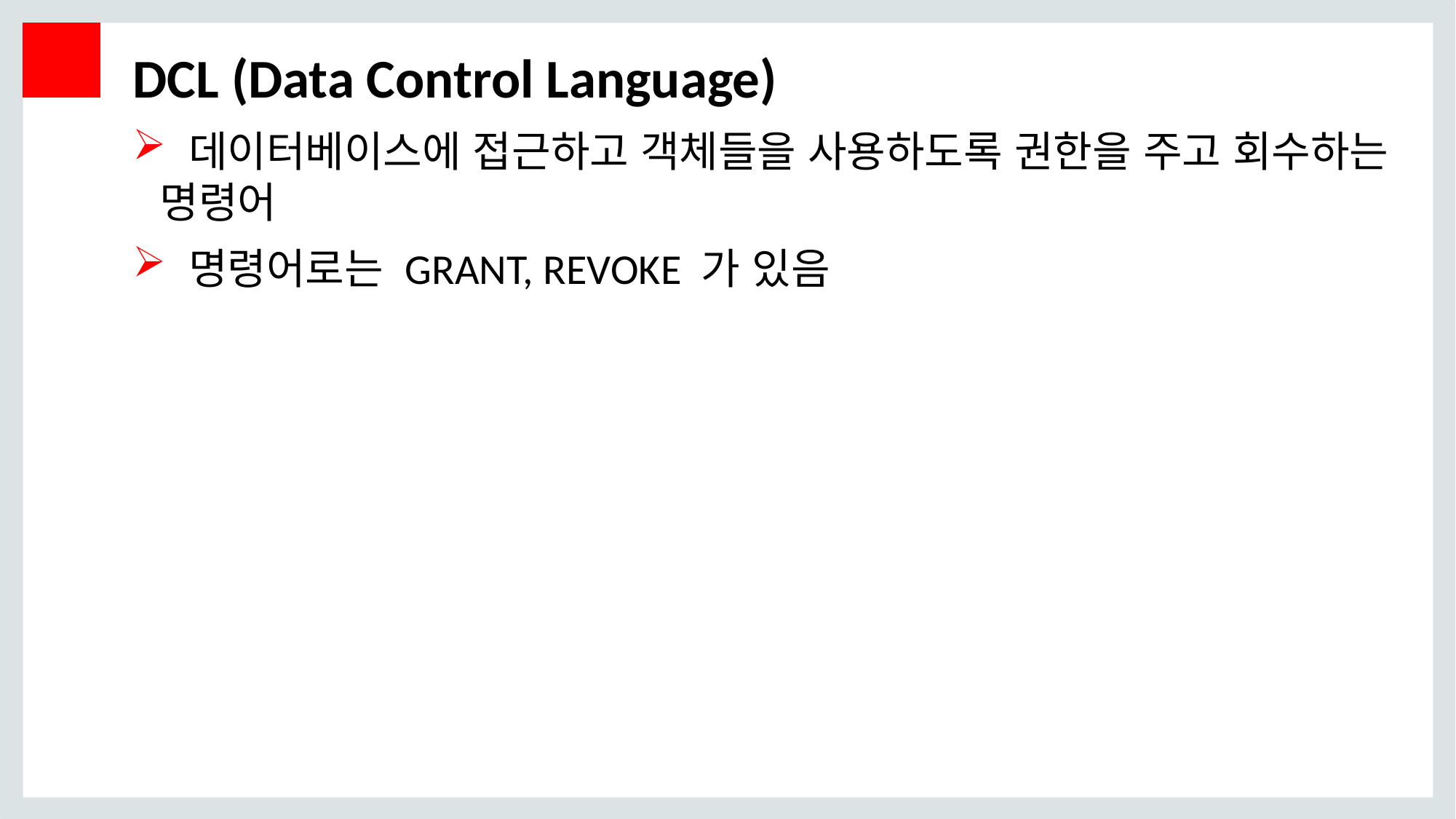

# DCL (Data Control Language)
 데이터베이스에 접근하고 객체들을 사용하도록 권한을 주고 회수하는 명령어
 명령어로는 GRANT, REVOKE 가 있음